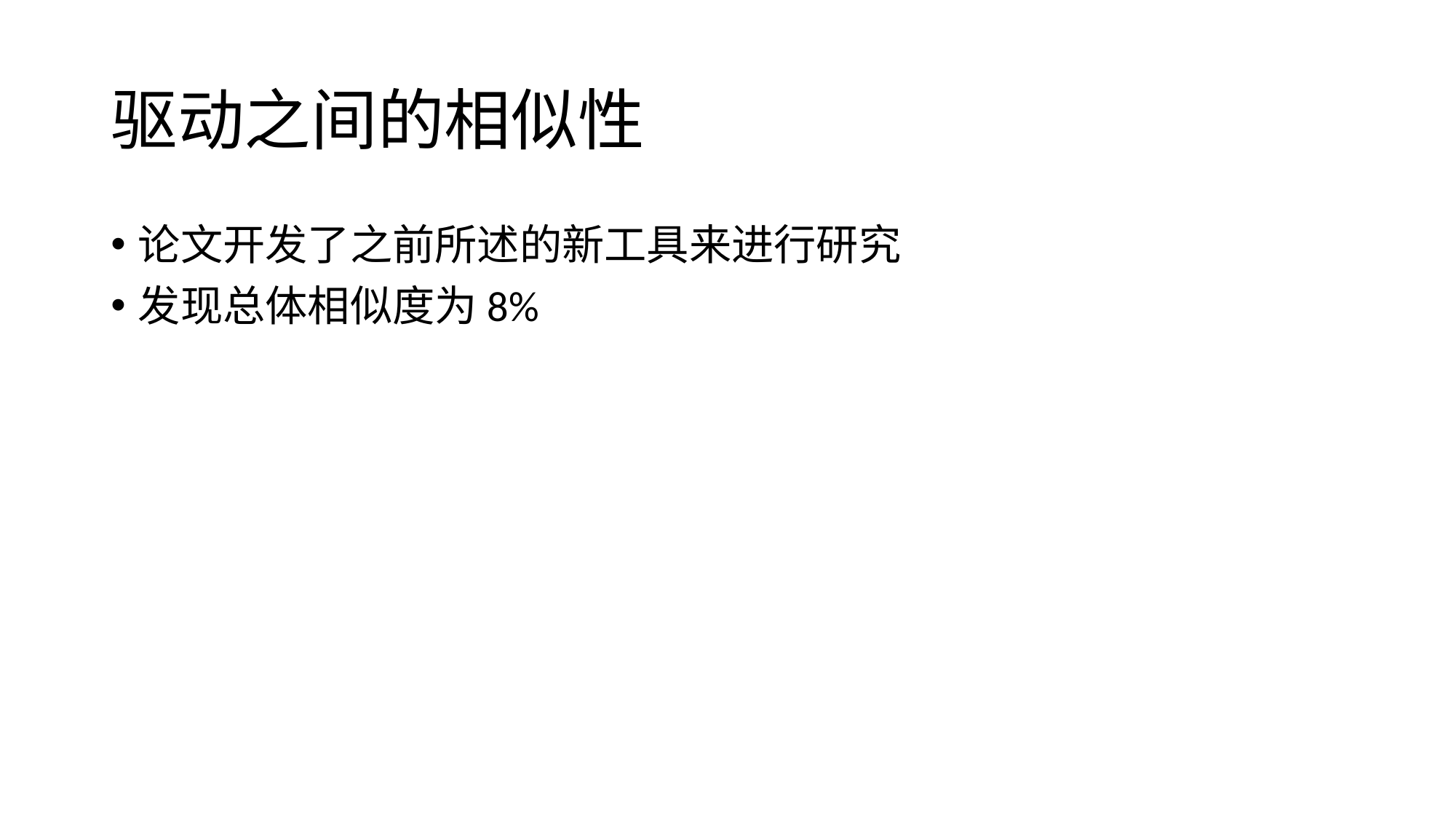

# 驱动之间的相似性
论文开发了之前所述的新工具来进行研究
发现总体相似度为8%